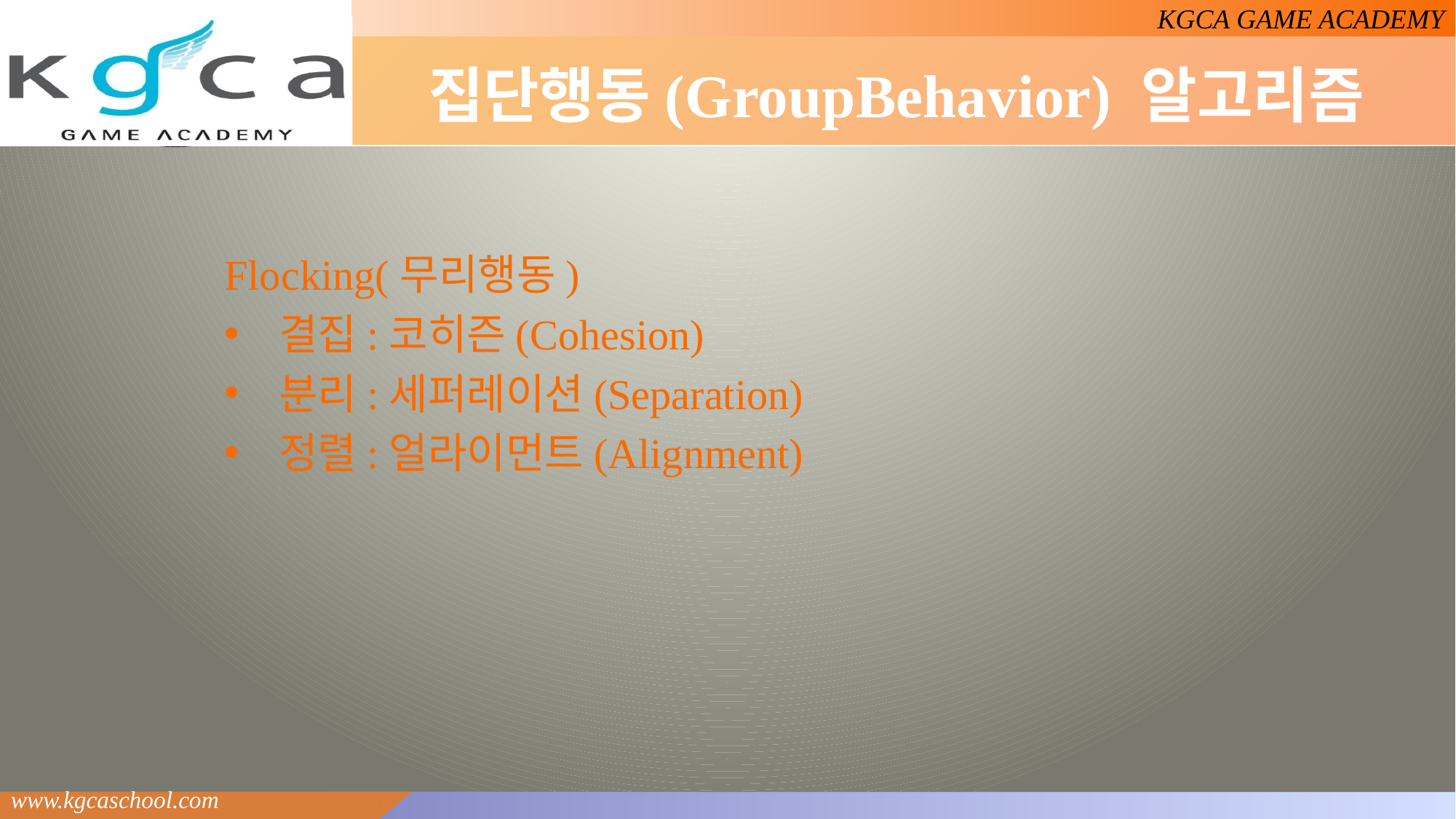

# 집단행동(GroupBehavior) 알고리즘
Flocking(무리행동)
결집:코히즌(Cohesion)
분리:세퍼레이션(Separation)
정렬:얼라이먼트(Alignment)